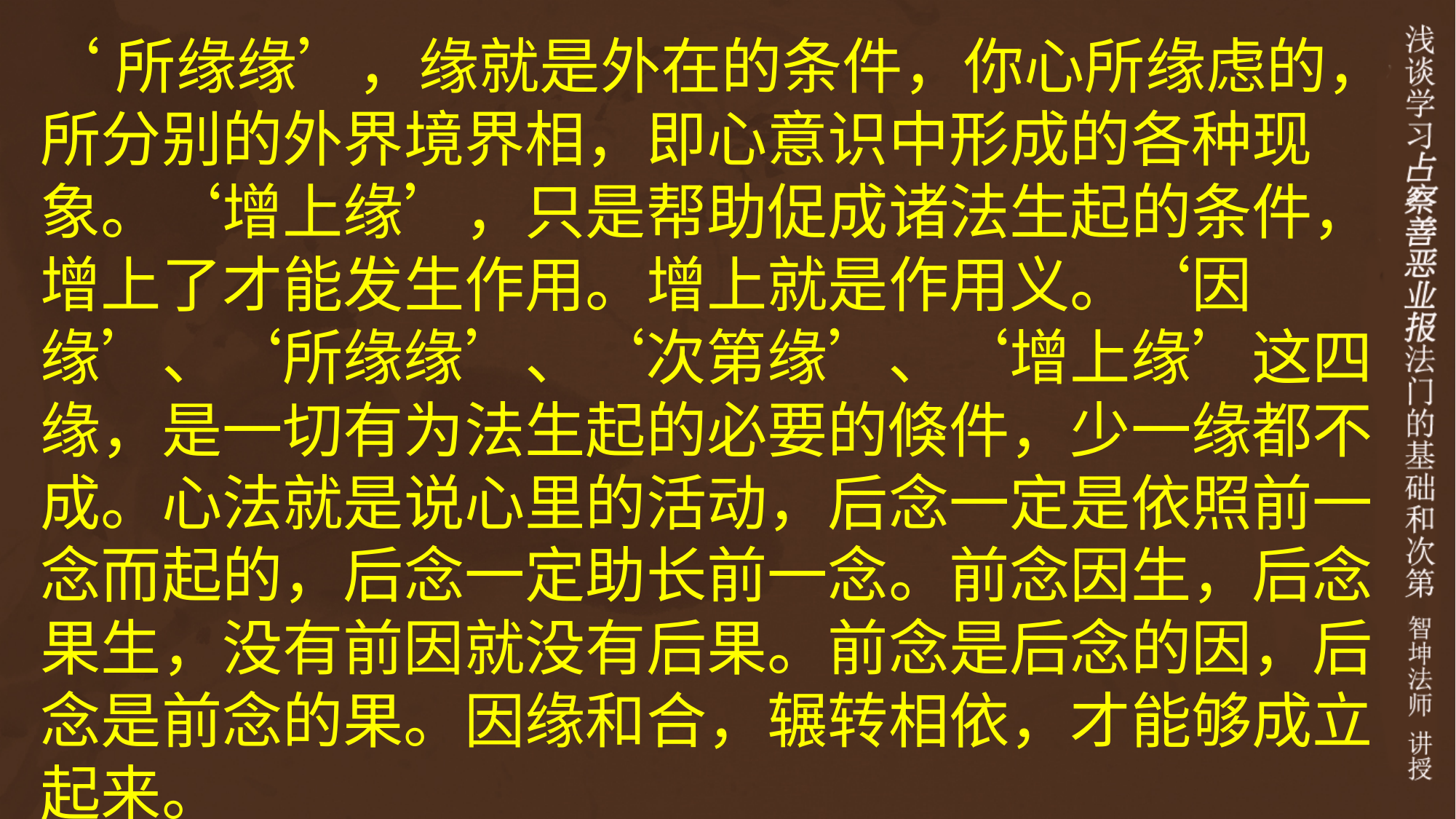

‘所缘缘’，缘就是外在的条件，你心所缘虑的，所分别的外界境界相，即心意识中形成的各种现象。‘增上缘’，只是帮助促成诸法生起的条件，增上了才能发生作用。增上就是作用义。‘因缘’、‘所缘缘’、‘次第缘’、‘增上缘’这四缘，是一切有为法生起的必要的倏件，少一缘都不成。心法就是说心里的活动，后念一定是依照前一念而起的，后念一定助长前一念。前念因生，后念果生，没有前因就没有后果。前念是后念的因，后念是前念的果。因缘和合，辗转相依，才能够成立起来。